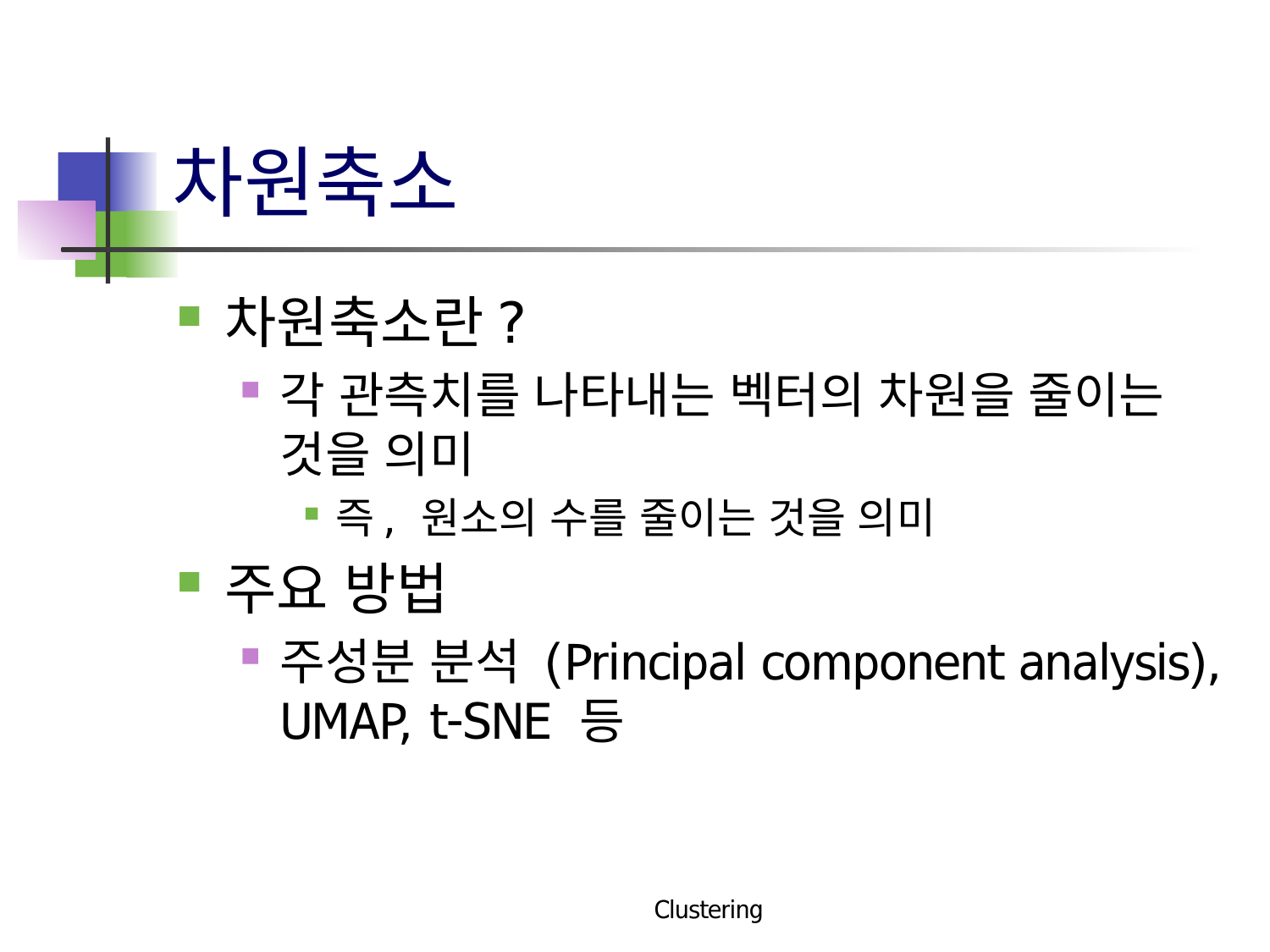

# 차원축소
차원축소란?
각 관측치를 나타내는 벡터의 차원을 줄이는 것을 의미
즉, 원소의 수를 줄이는 것을 의미
주요 방법
주성분 분석 (Principal component analysis), UMAP, t-SNE 등
Clustering